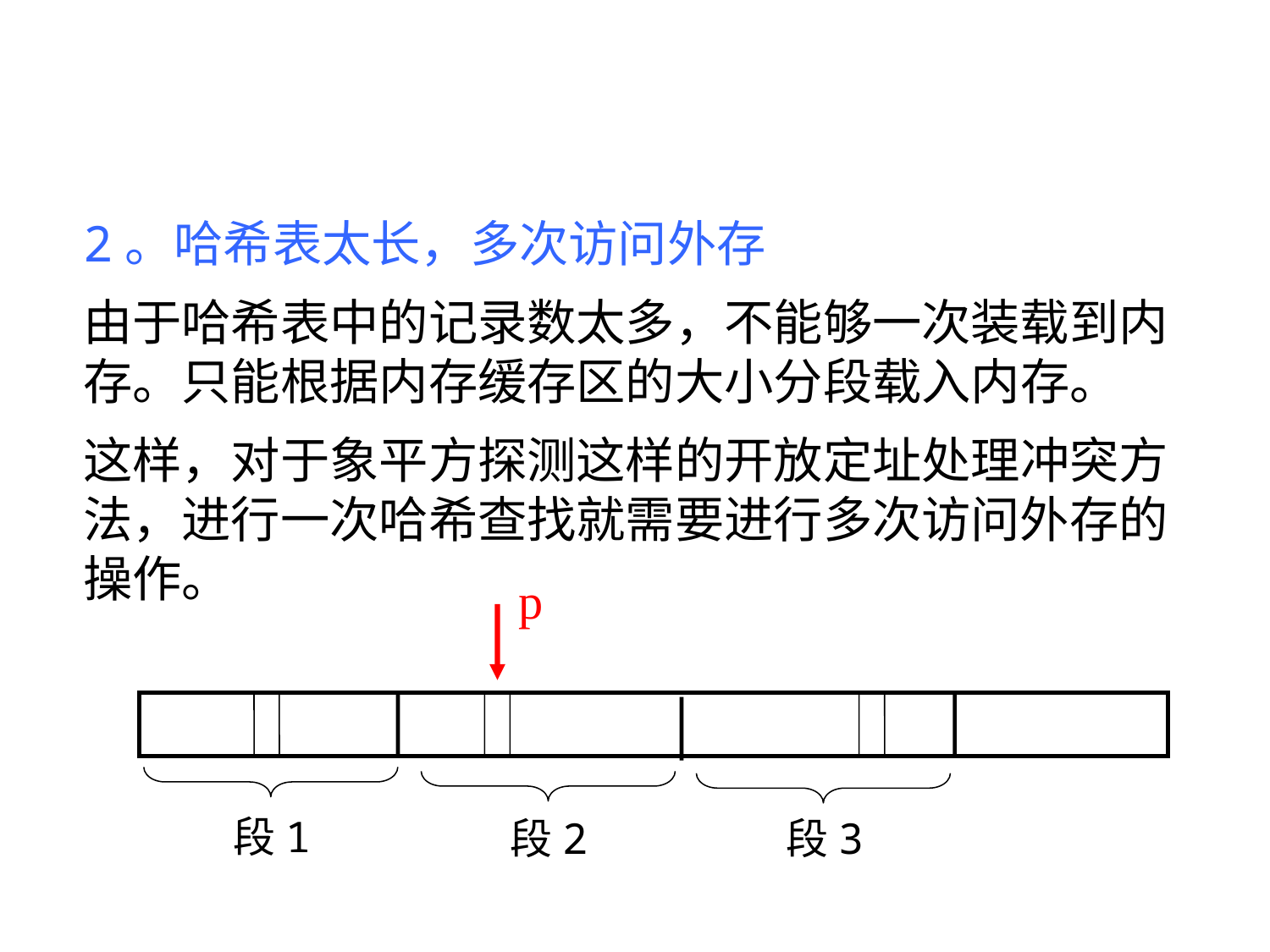

2。哈希表太长，多次访问外存
由于哈希表中的记录数太多，不能够一次装载到内存。只能根据内存缓存区的大小分段载入内存。
这样，对于象平方探测这样的开放定址处理冲突方法，进行一次哈希查找就需要进行多次访问外存的操作。
p

段1
段2
段3